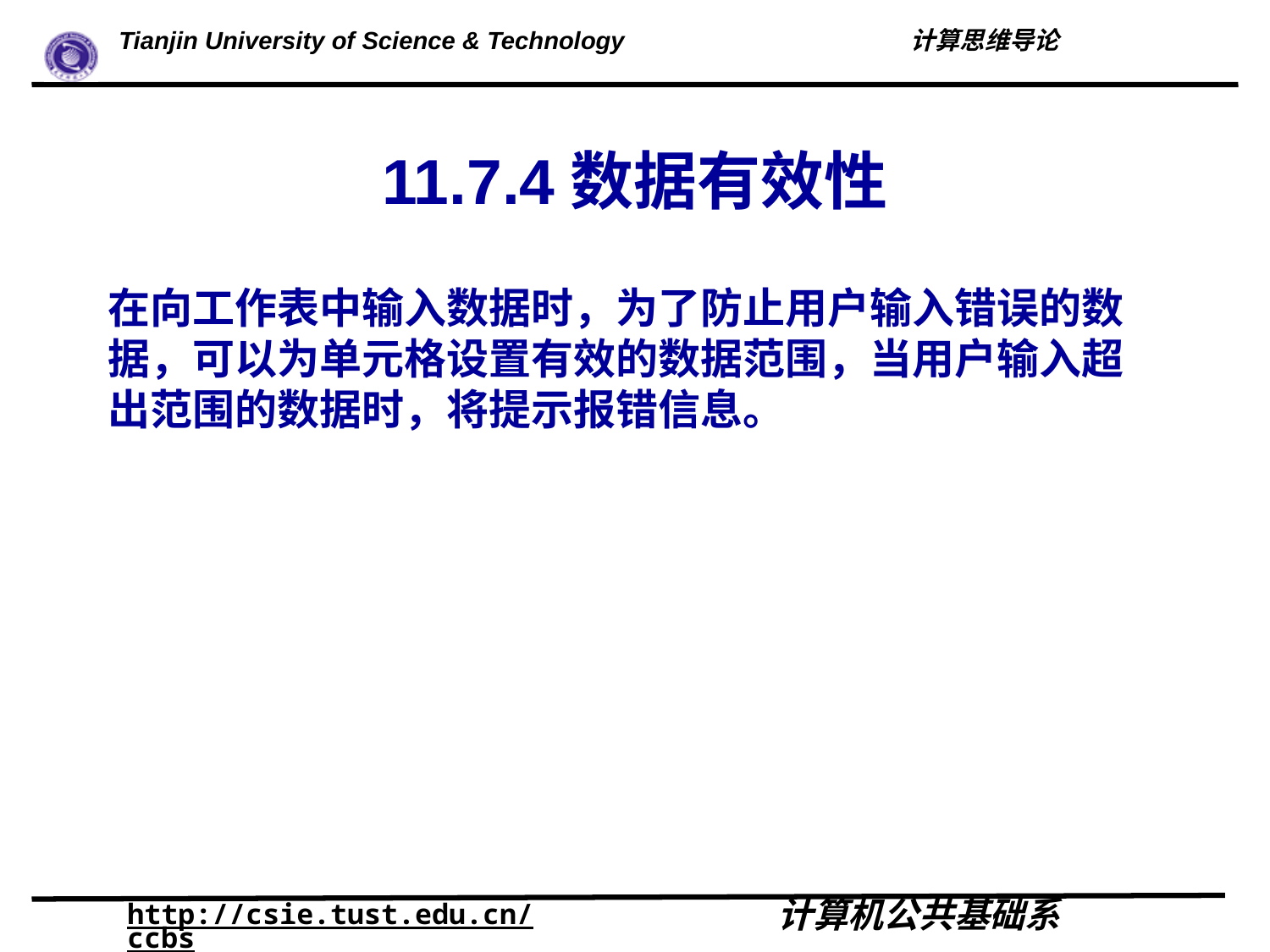

# 11.7.4数据有效性
在向工作表中输入数据时，为了防止用户输入错误的数据，可以为单元格设置有效的数据范围，当用户输入超出范围的数据时，将提示报错信息。